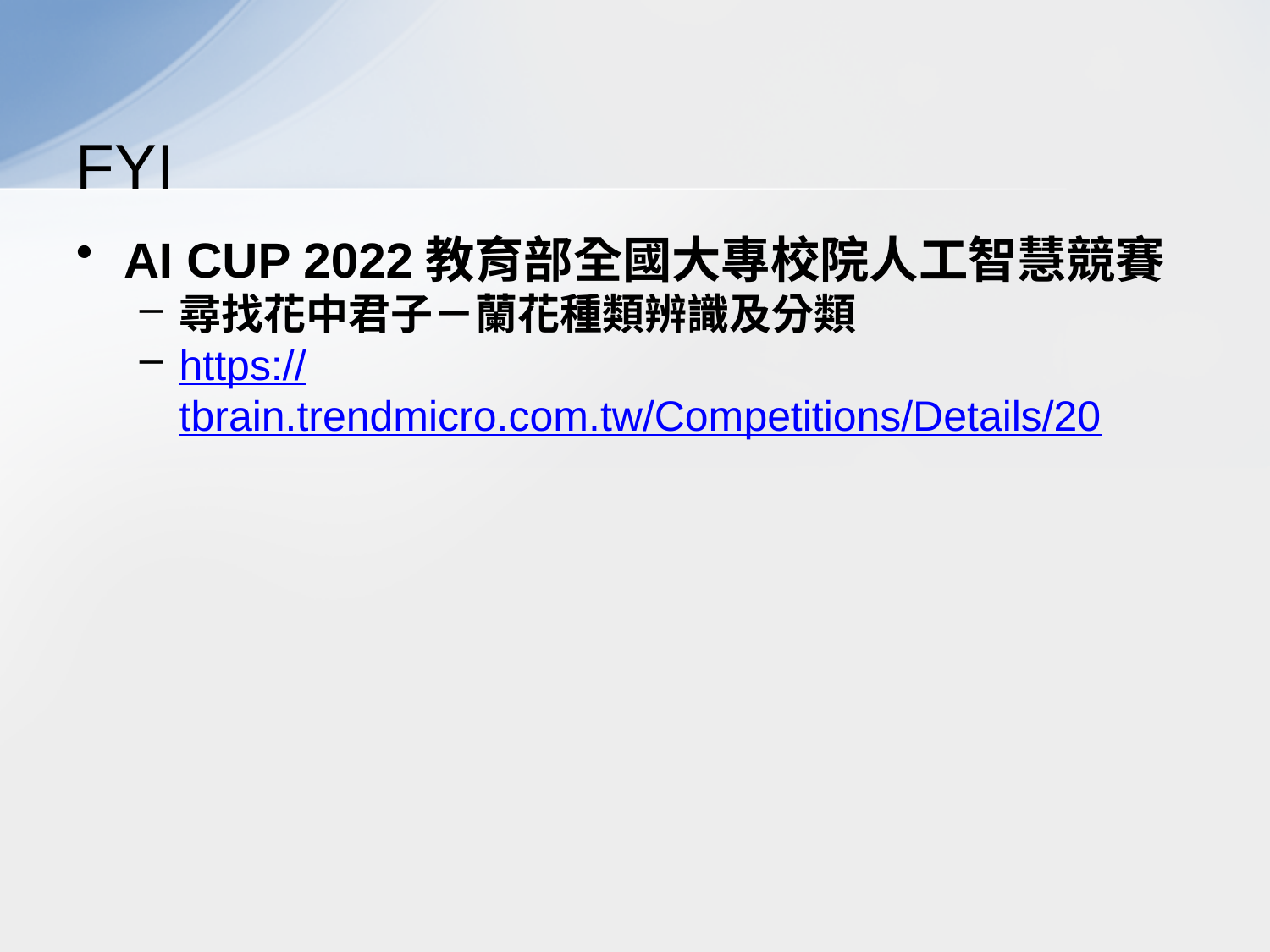

# FYI
AI CUP 2022教育部全國大專校院人工智慧競賽
尋找花中君子－蘭花種類辨識及分類
https://tbrain.trendmicro.com.tw/Competitions/Details/20